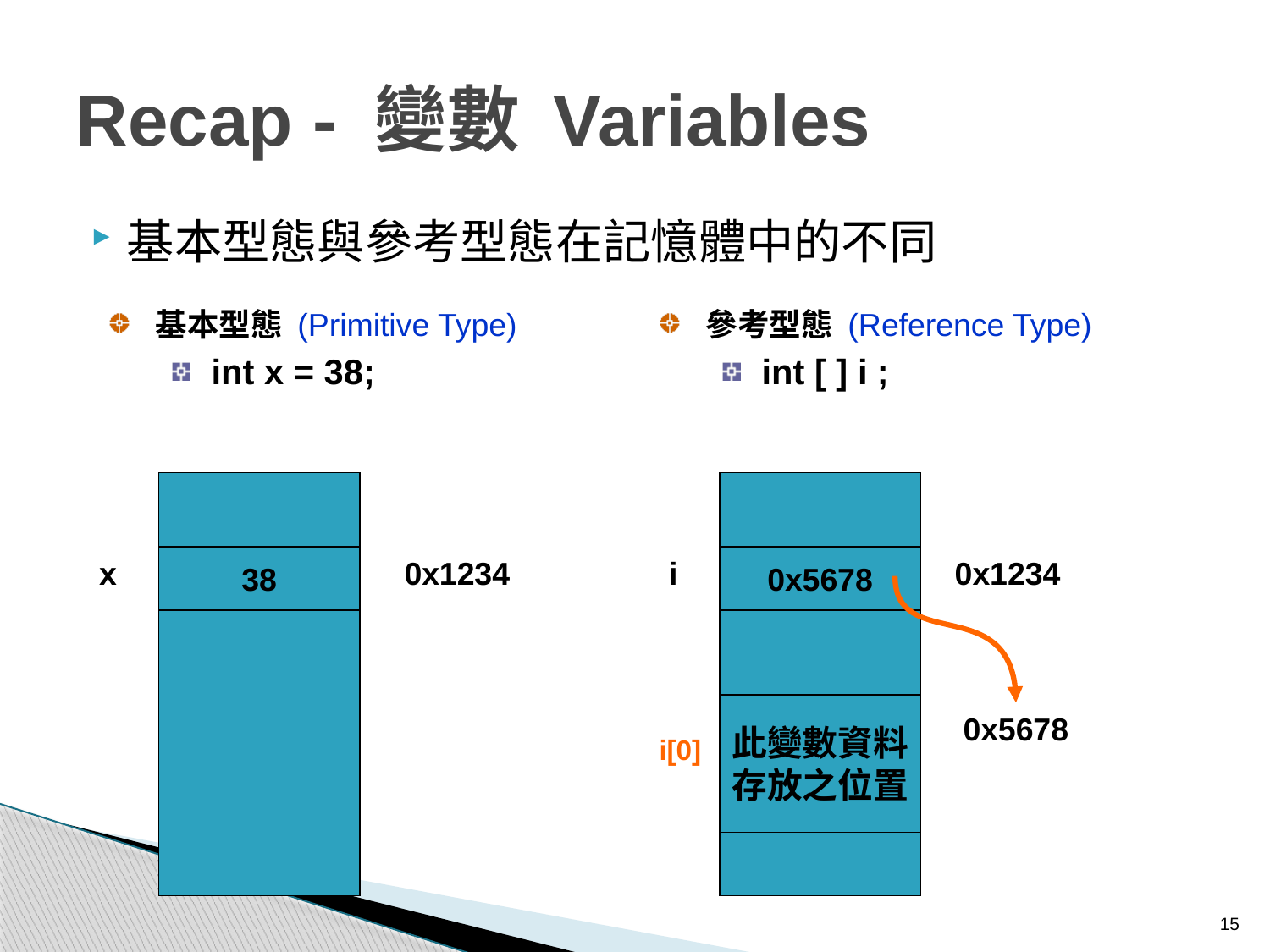

# Recap - 變數 Variables
基本型態與參考型態在記憶體中的不同
基本型態 (Primitive Type)
int x = 38;
參考型態 (Reference Type)
int [ ] i ;

x
38
0x1234
i
0x5678
0x1234
此變數資料
存放之位置
0x5678
i[0]
15